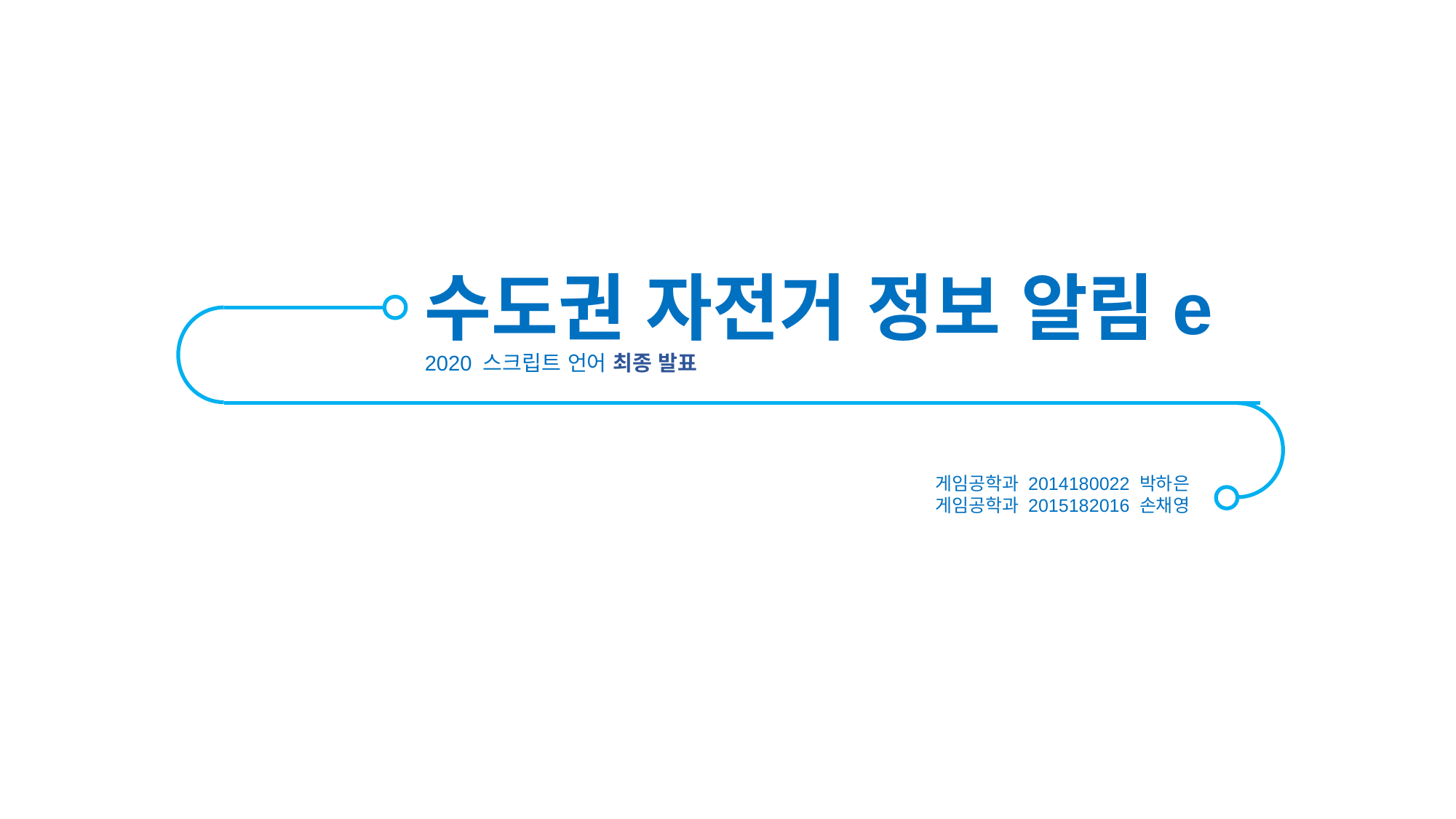

수도권 자전거 정보 알림e
2020 스크립트 언어 최종 발표

게임공학과 2014180022 박하은
게임공학과 2015182016 손채영